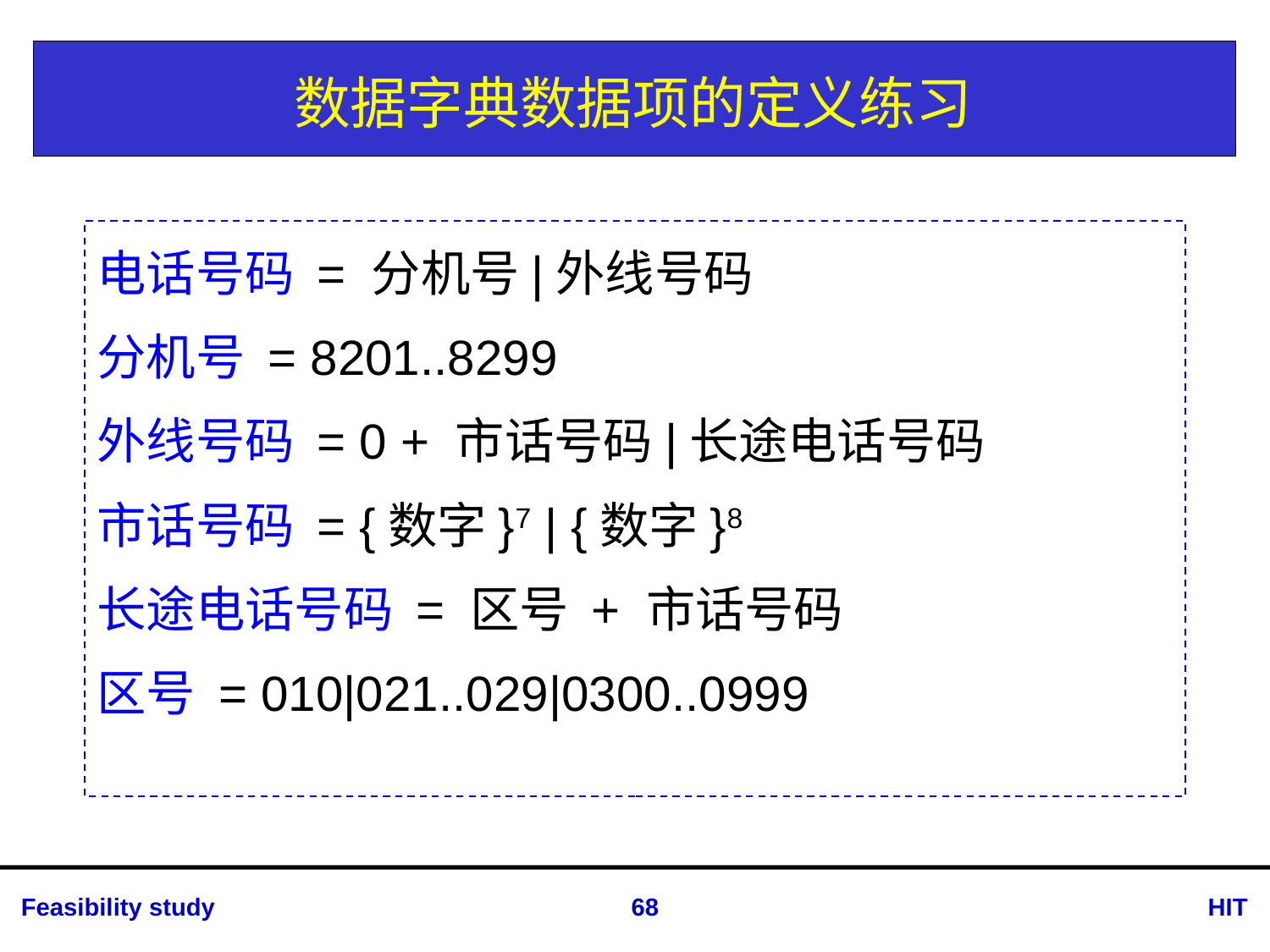

# 数据字典数据项的定义练习
电话号码 = 分机号|外线号码
分机号 = 8201..8299
外线号码 = 0 + 市话号码|长途电话号码
市话号码 = {数字}7 | {数字}8
长途电话号码 = 区号 + 市话号码
区号 = 010|021..029|0300..0999